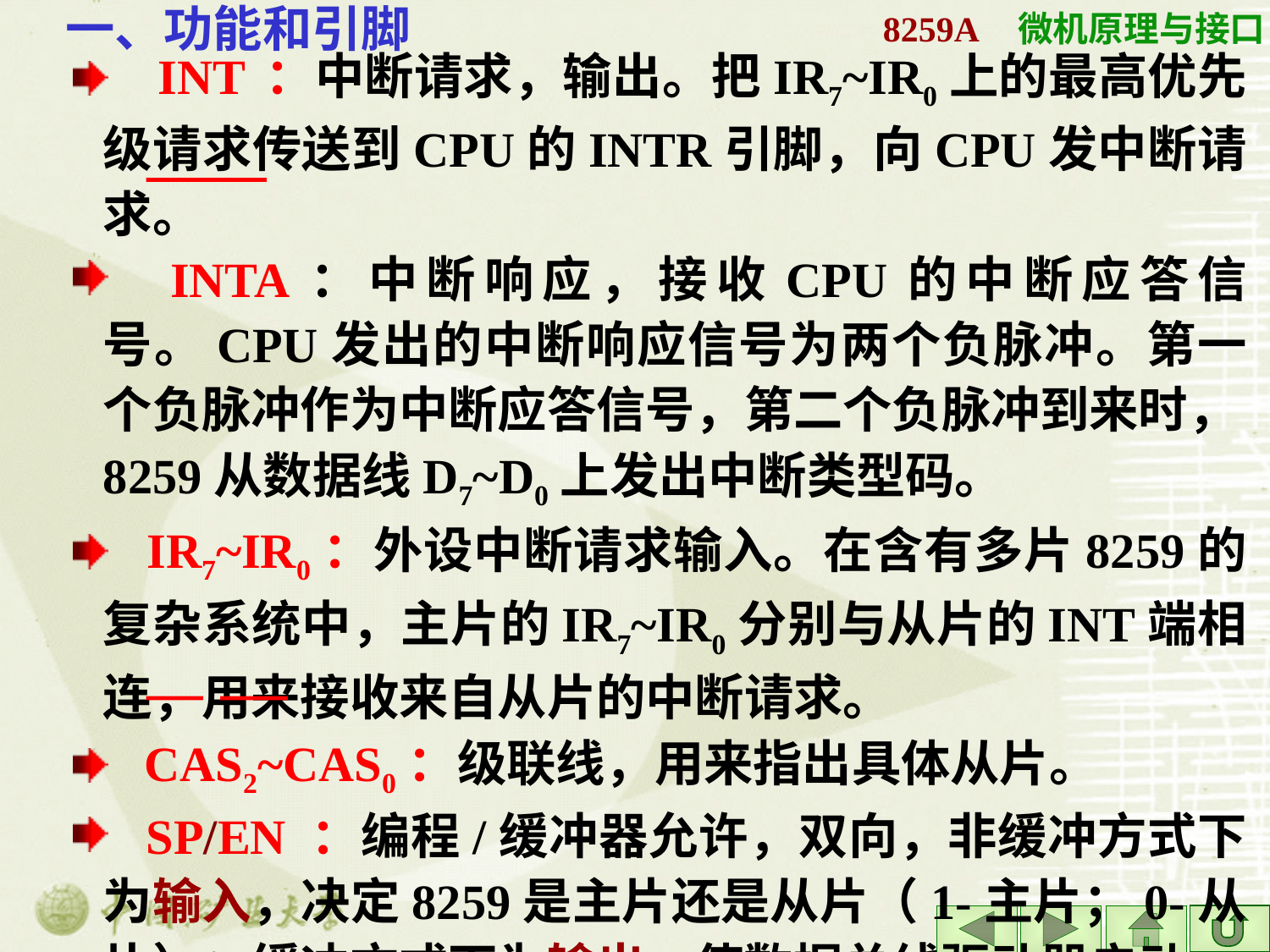

# 8259A
一、功能和引脚
    INT ：中断请求，输出。把IR7~IR0上的最高优先级请求传送到CPU的INTR引脚，向CPU发中断请求。
   INTA：中断响应，接收CPU的中断应答信号。CPU发出的中断响应信号为两个负脉冲。第一个负脉冲作为中断应答信号，第二个负脉冲到来时，8259从数据线D7~D0上发出中断类型码。
   IR7~IR0：外设中断请求输入。在含有多片8259的复杂系统中，主片的IR7~IR0分别与从片的INT端相连，用来接收来自从片的中断请求。
   CAS2~CAS0：级联线，用来指出具体从片。
   SP/EN ：编程/缓冲器允许，双向，非缓冲方式下为输入，决定8259是主片还是从片（1-主片；0-从片）；缓冲方式下为输出，使数据总线驱动器启动